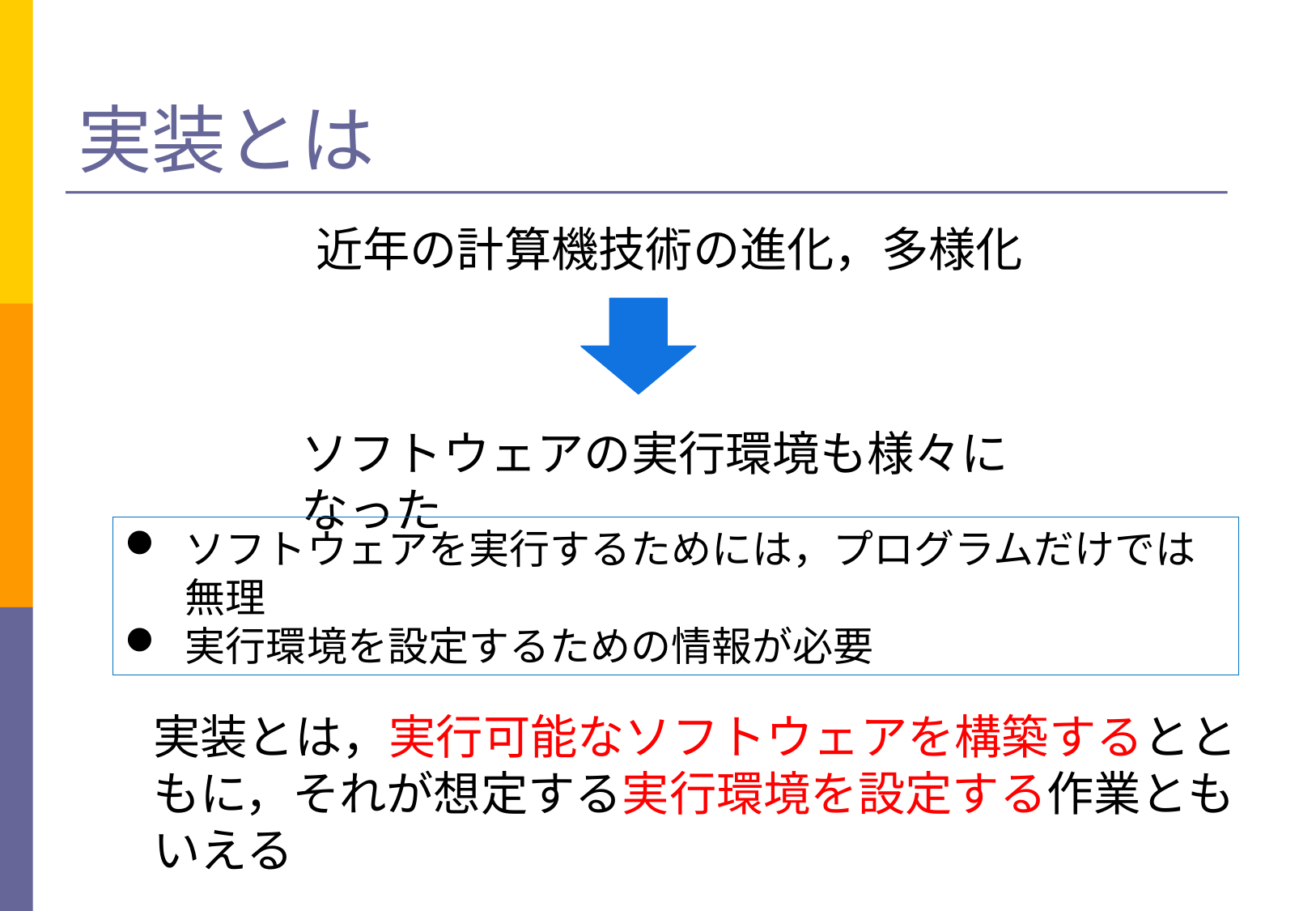

# 実装とは
近年の計算機技術の進化，多様化

ソフトウェアの実行環境も様々になった
ソフトウェアを実行するためには，プログラムだけでは無理
実行環境を設定するための情報が必要
実装とは，実行可能なソフトウェアを構築するとともに，それが想定する実行環境を設定する作業ともいえる